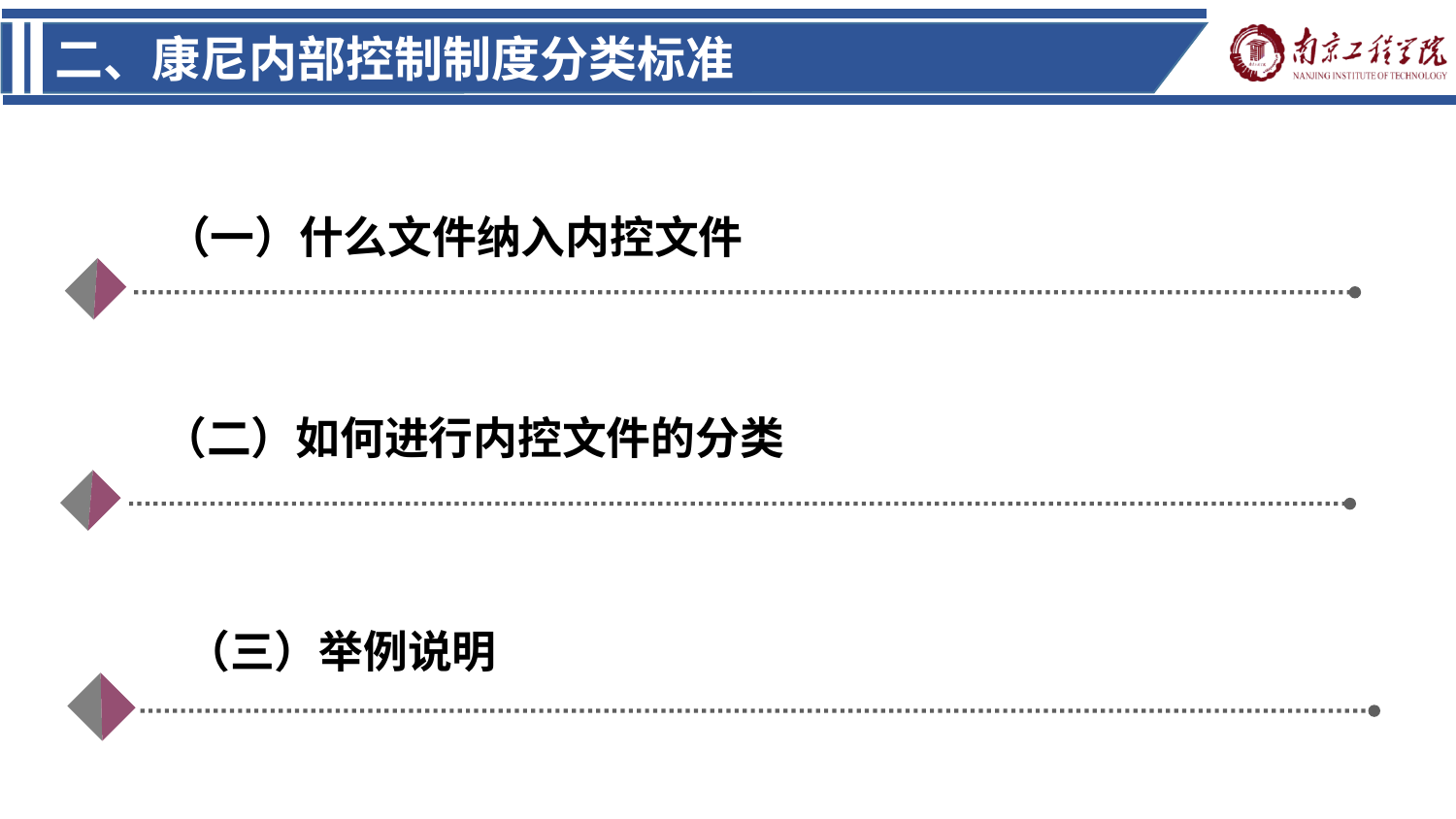

二、康尼内部控制制度分类标准
    （一）什么文件纳入内控文件

   （二）如何进行内控文件的分类

（三）举例说明